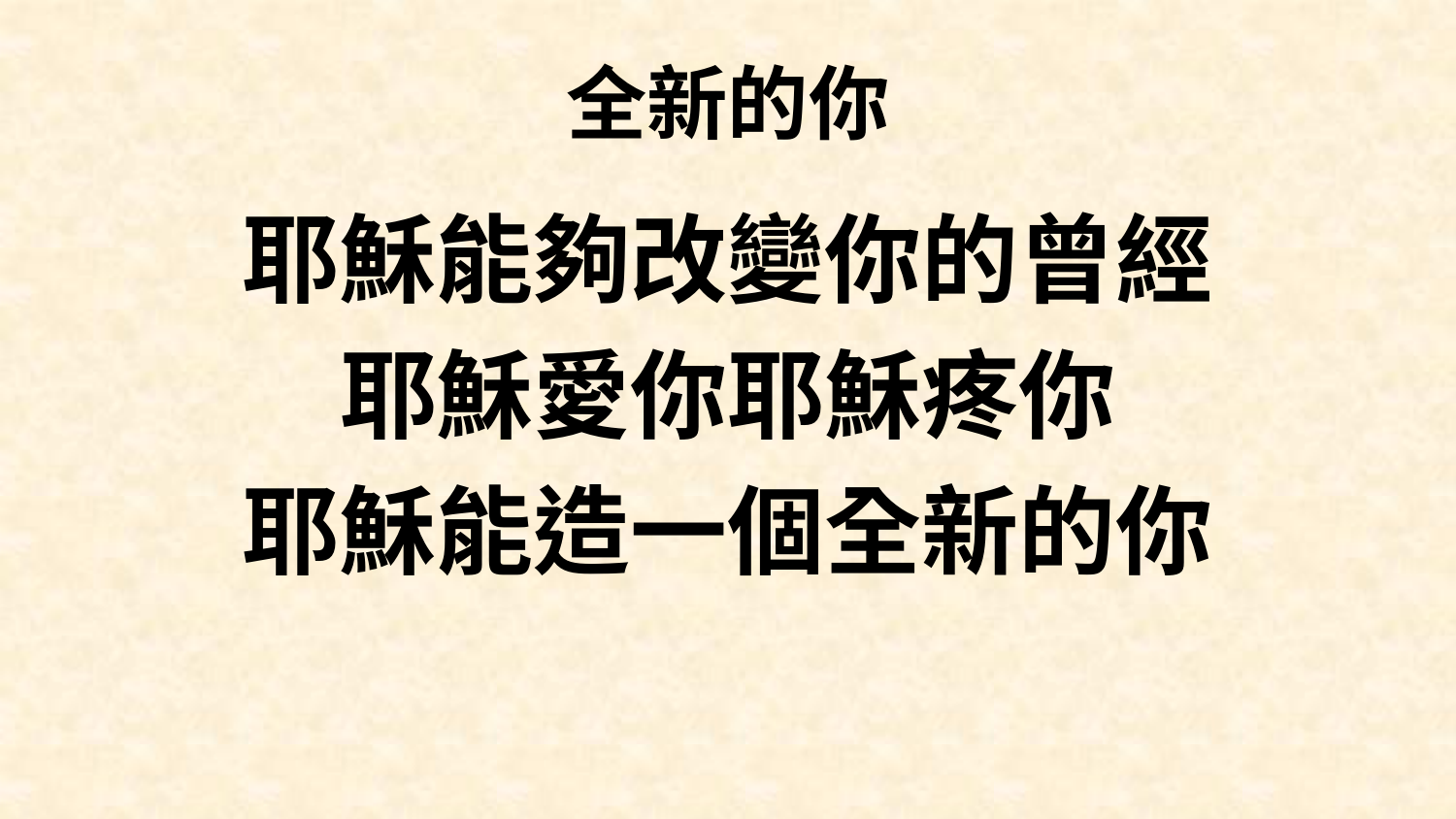

# 全新的你
耶穌能夠改變你的曾經
耶穌愛你耶穌疼你
耶穌能造一個全新的你